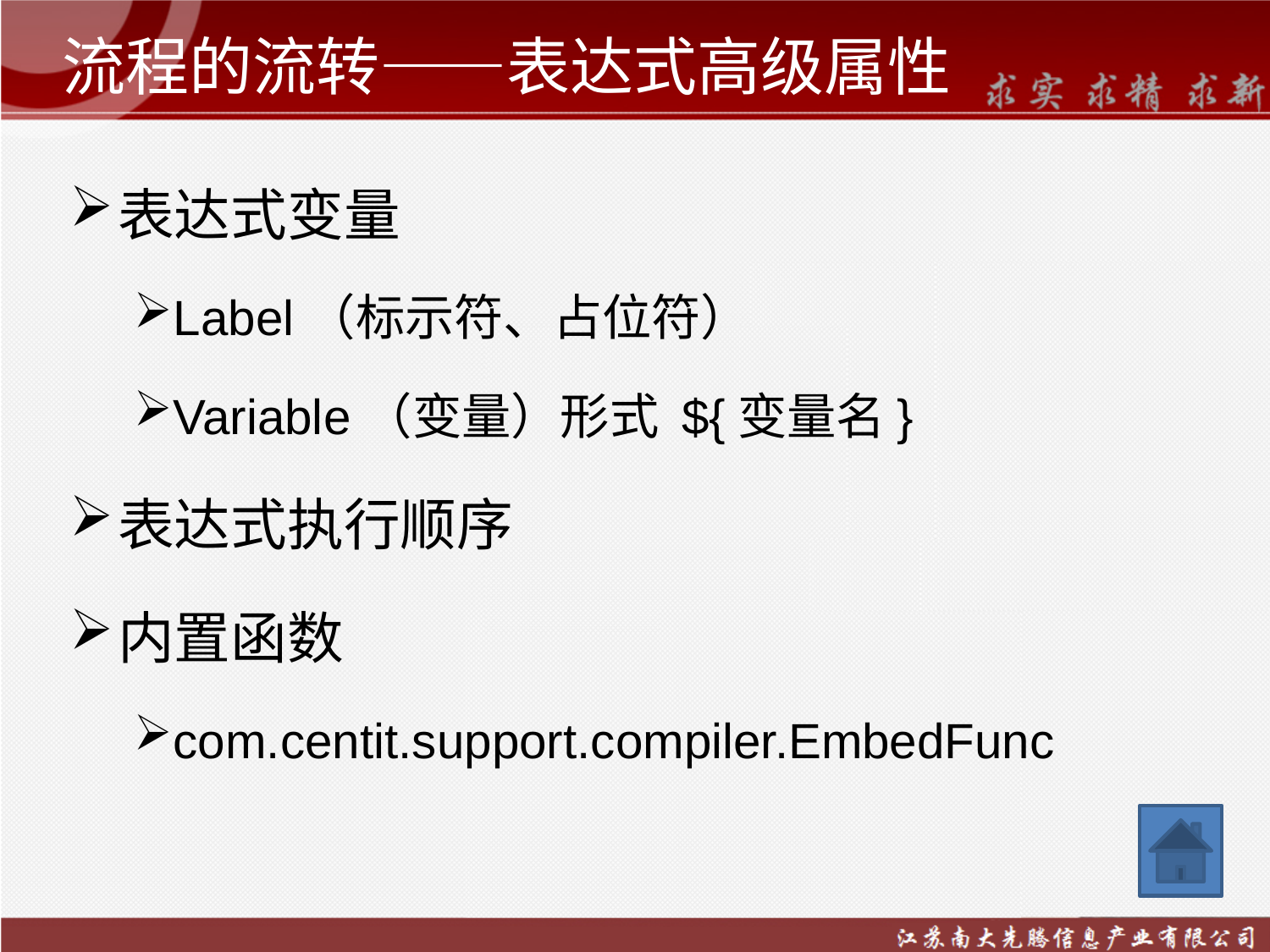

# 流程的流转——表达式高级属性
表达式变量
Label（标示符、占位符）
Variable（变量）形式 ${变量名}
表达式执行顺序
内置函数
com.centit.support.compiler.EmbedFunc